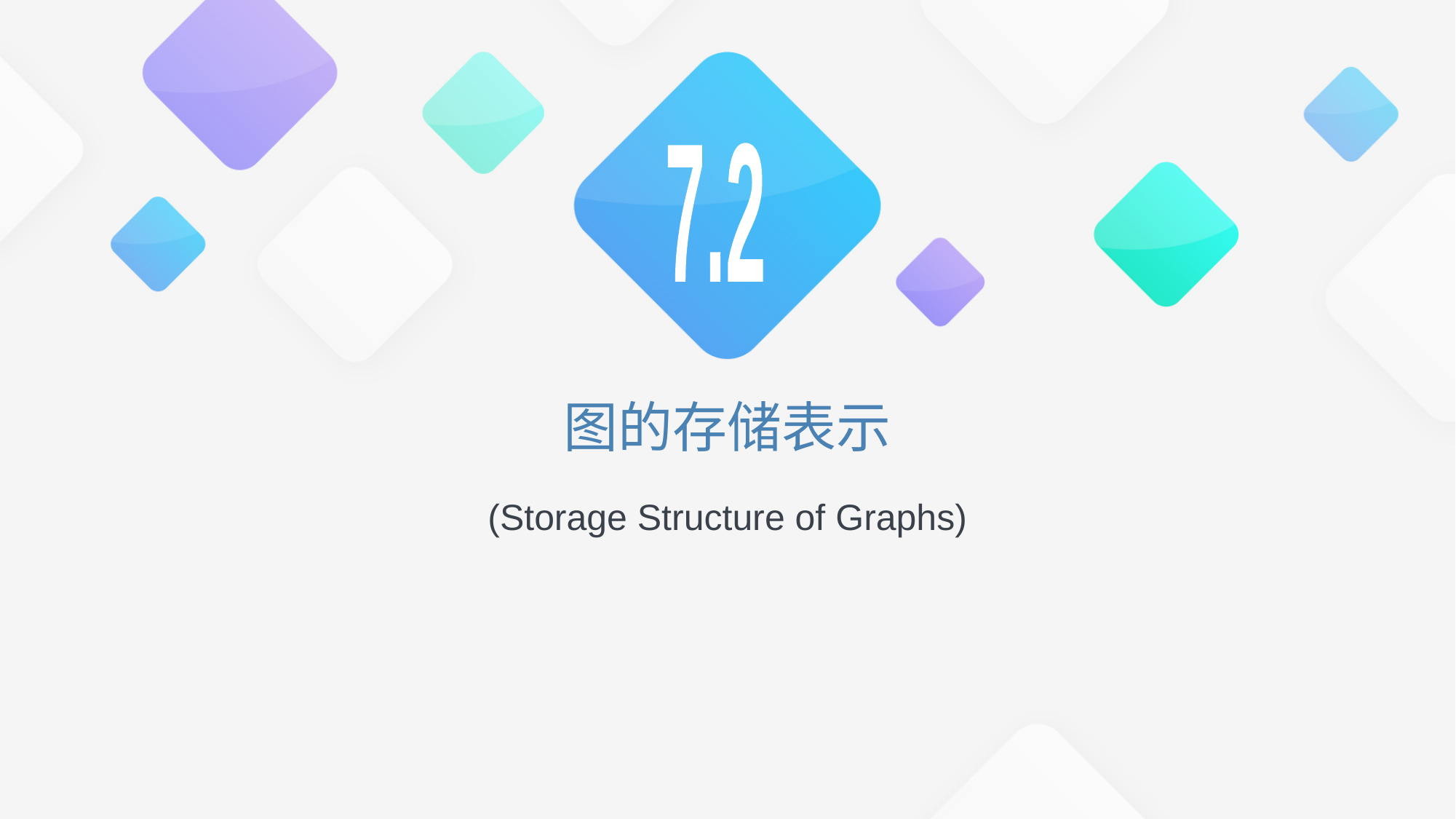

7.2

# 图的存储表示
(Storage Structure of Graphs)